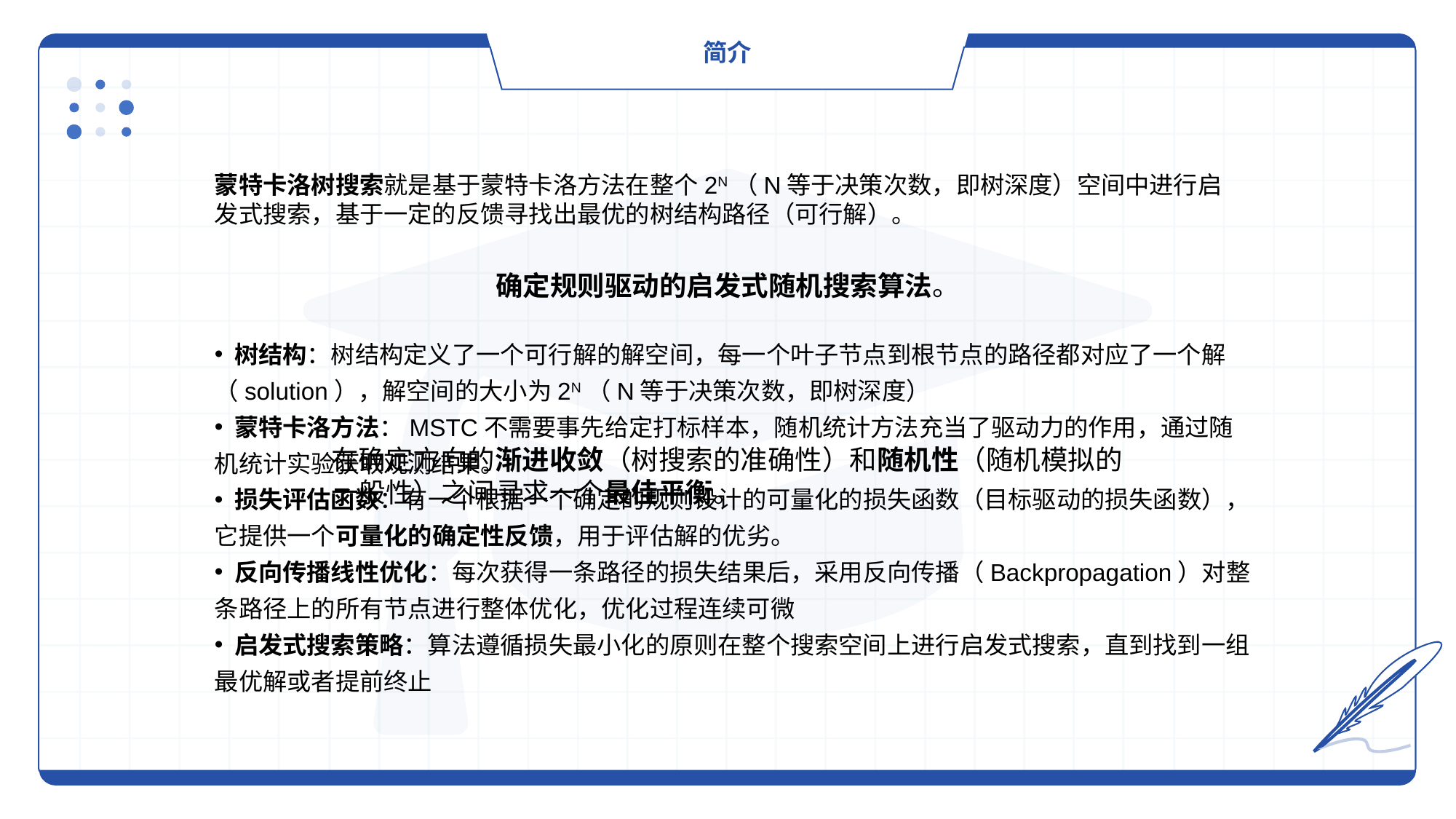

简介
蒙特卡洛树搜索就是基于蒙特卡洛方法在整个2N（N等于决策次数，即树深度）空间中进行启发式搜索，基于一定的反馈寻找出最优的树结构路径（可行解）。

确定规则驱动的启发式随机搜索算法。
 树结构：树结构定义了一个可行解的解空间，每一个叶子节点到根节点的路径都对应了一个解（solution），解空间的大小为2N（N等于决策次数，即树深度）
 蒙特卡洛方法：MSTC不需要事先给定打标样本，随机统计方法充当了驱动力的作用，通过随机统计实验获取观测结果。
 损失评估函数：有一个根据一个确定的规则设计的可量化的损失函数（目标驱动的损失函数），它提供一个可量化的确定性反馈，用于评估解的优劣。
 反向传播线性优化：每次获得一条路径的损失结果后，采用反向传播（Backpropagation）对整条路径上的所有节点进行整体优化，优化过程连续可微
 启发式搜索策略：算法遵循损失最小化的原则在整个搜索空间上进行启发式搜索，直到找到一组最优解或者提前终止
在确定方向的渐进收敛（树搜索的准确性）和随机性（随机模拟的一般性）之间寻求一个最佳平衡。